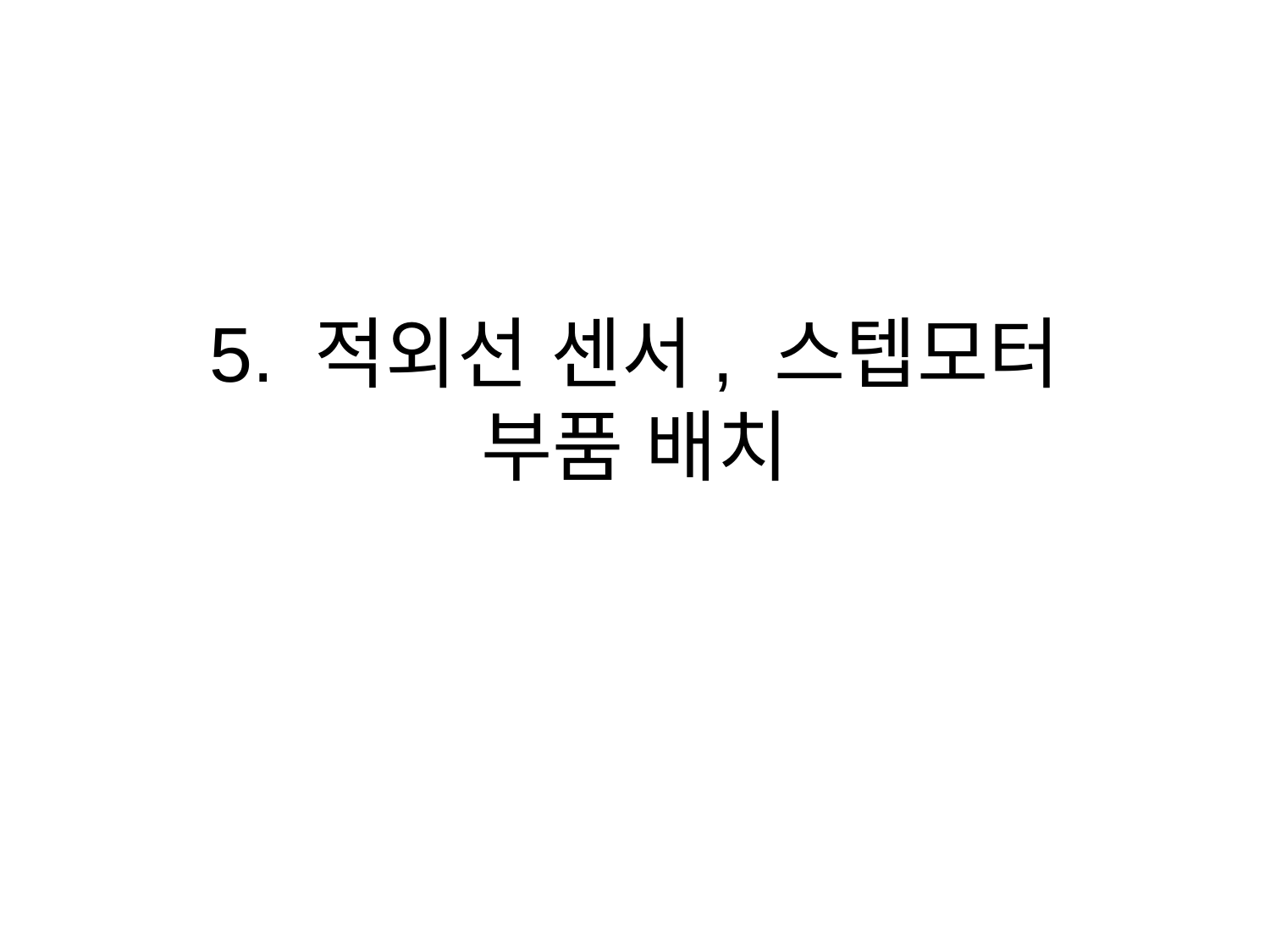

# 5. 적외선 센서, 스텝모터 부품 배치